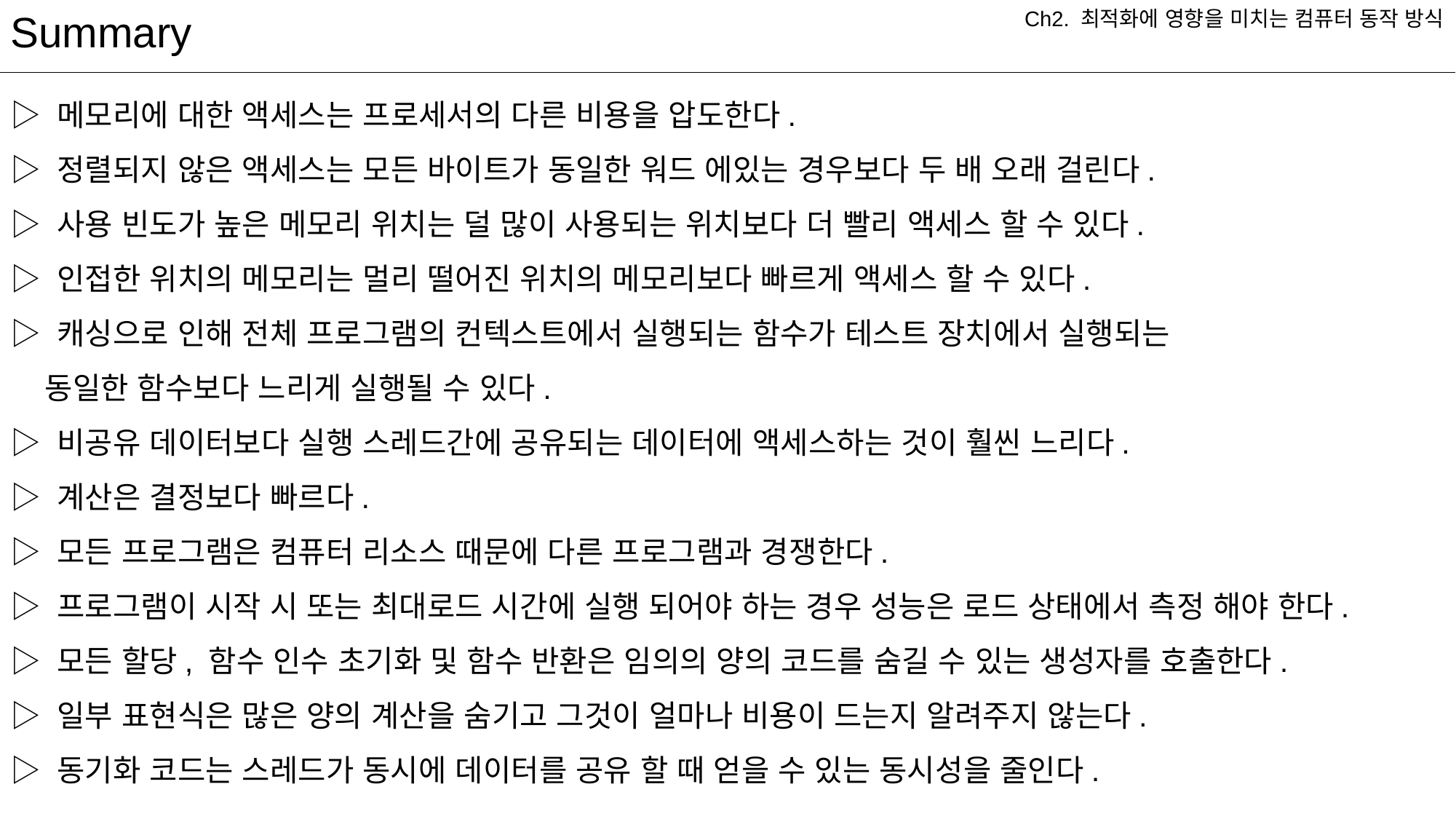

Summary
Ch2. 최적화에 영향을 미치는 컴퓨터 동작 방식
▷ 메모리에 대한 액세스는 프로세서의 다른 비용을 압도한다.
▷ 정렬되지 않은 액세스는 모든 바이트가 동일한 워드 에있는 경우보다 두 배 오래 걸린다.
▷ 사용 빈도가 높은 메모리 위치는 덜 많이 사용되는 위치보다 더 빨리 액세스 할 수 있다.
▷ 인접한 위치의 메모리는 멀리 떨어진 위치의 메모리보다 빠르게 액세스 할 수 있다.
▷ 캐싱으로 인해 전체 프로그램의 컨텍스트에서 실행되는 함수가 테스트 장치에서 실행되는
    동일한 함수보다 느리게 실행될 수 있다.
▷ 비공유 데이터보다 실행 스레드간에 공유되는 데이터에 액세스하는 것이 훨씬 느리다.
▷ 계산은 결정보다 빠르다.
▷ 모든 프로그램은 컴퓨터 리소스 때문에 다른 프로그램과 경쟁한다.
▷ 프로그램이 시작 시 또는 최대로드 시간에 실행 되어야 하는 경우 성능은 로드 상태에서 측정 해야 한다.
▷ 모든 할당, 함수 인수 초기화 및 함수 반환은 임의의 양의 코드를 숨길 수 있는 생성자를 호출한다.
▷ 일부 표현식은 많은 양의 계산을 숨기고 그것이 얼마나 비용이 드는지 알려주지 않는다.
▷ 동기화 코드는 스레드가 동시에 데이터를 공유 할 때 얻을 수 있는 동시성을 줄인다.